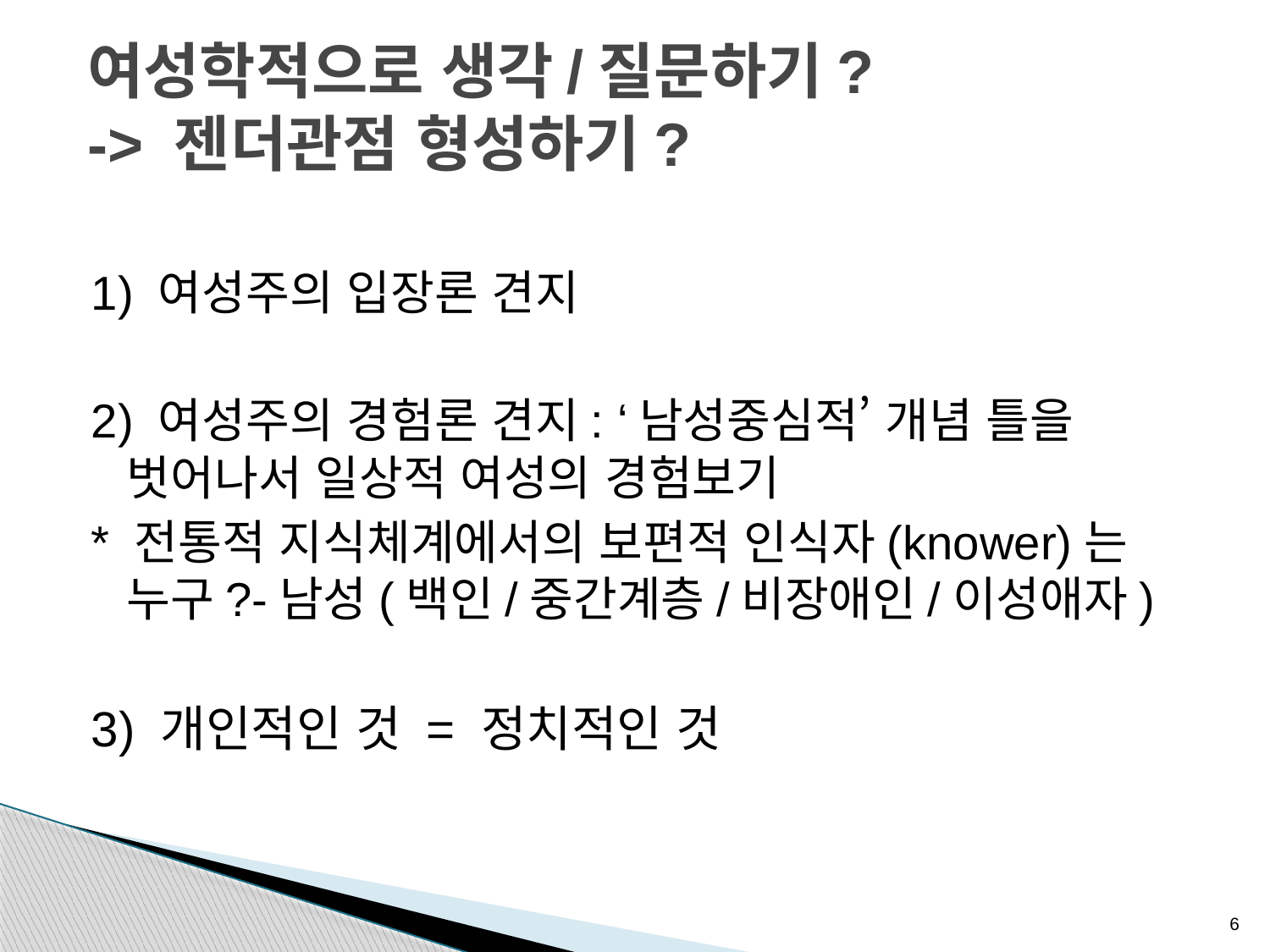

# 여성학적으로 생각/질문하기? -> 젠더관점 형성하기?
1) 여성주의 입장론 견지

2) 여성주의 경험론 견지: ‘남성중심적’ 개념 틀을 벗어나서 일상적 여성의 경험보기
* 전통적 지식체계에서의 보편적 인식자(knower)는 누구?-남성(백인/중간계층/비장애인/이성애자)

3) 개인적인 것 = 정치적인 것

6